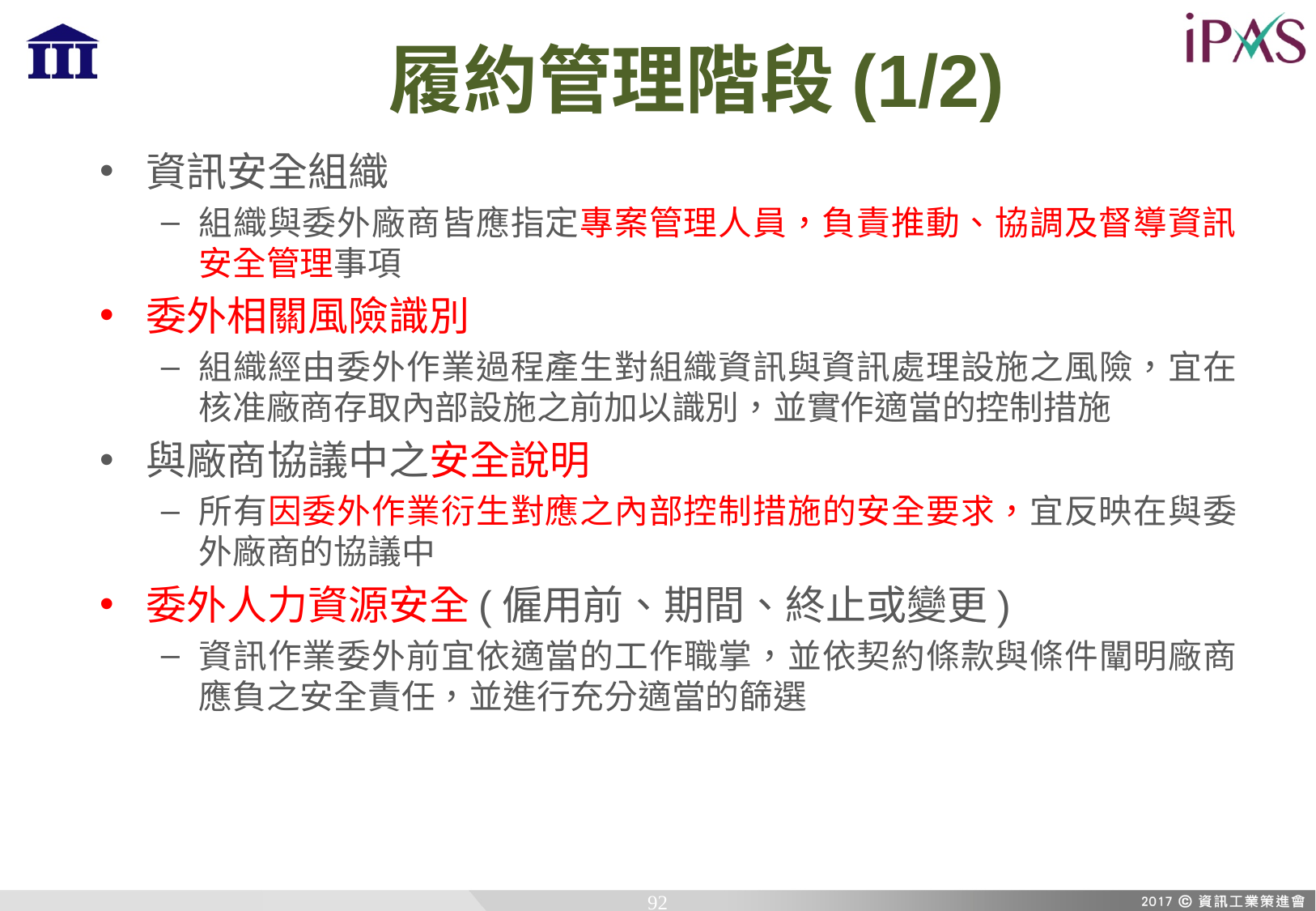

# 履約管理階段(1/2)
資訊安全組織
組織與委外廠商皆應指定專案管理人員，負責推動、協調及督導資訊安全管理事項
委外相關風險識別
組織經由委外作業過程產生對組織資訊與資訊處理設施之風險，宜在核准廠商存取內部設施之前加以識別，並實作適當的控制措施
與廠商協議中之安全說明
所有因委外作業衍生對應之內部控制措施的安全要求，宜反映在與委外廠商的協議中
委外人力資源安全(僱用前、期間、終止或變更)
資訊作業委外前宜依適當的工作職掌，並依契約條款與條件闡明廠商應負之安全責任，並進行充分適當的篩選
92